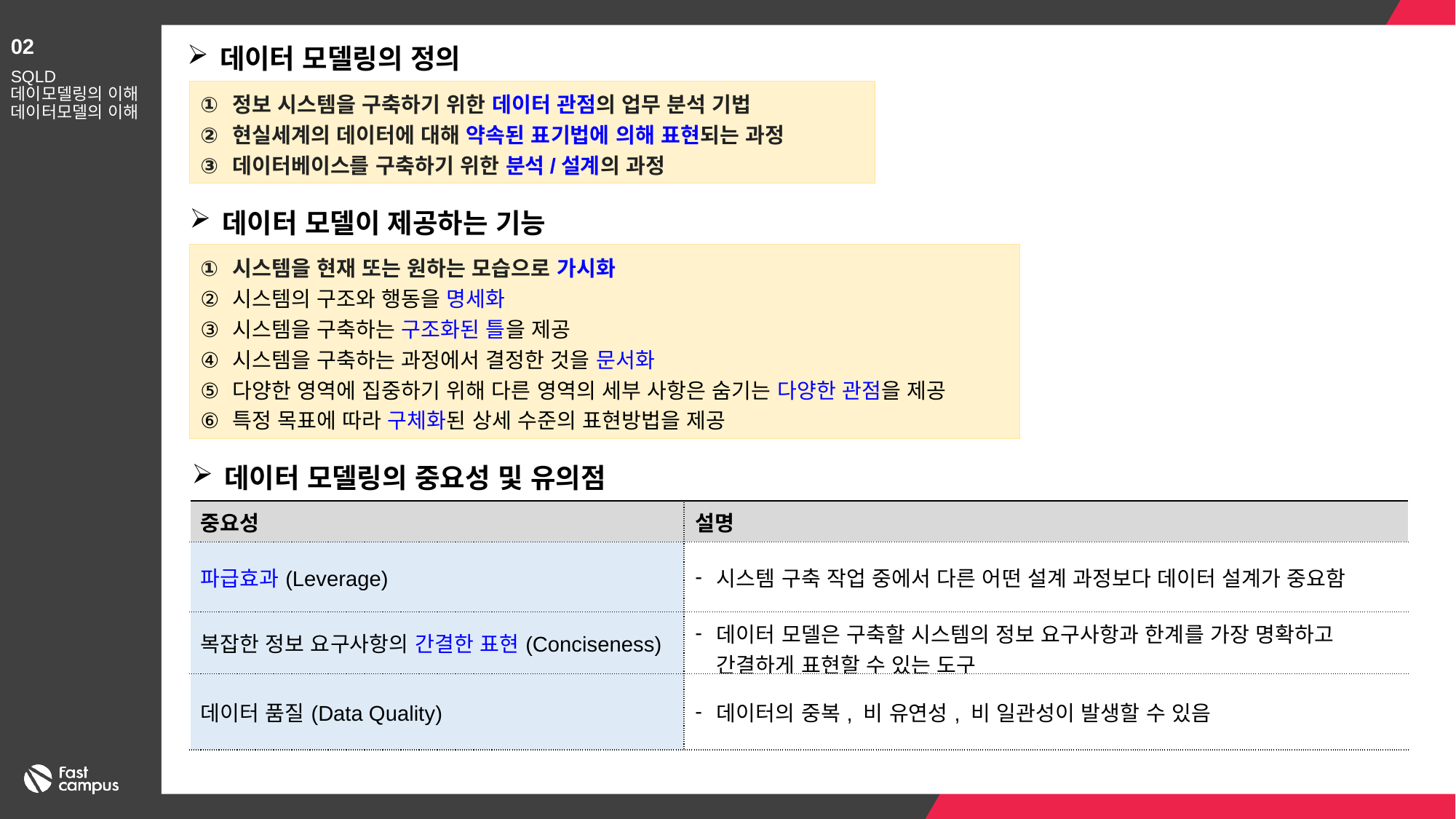

02
데이터 모델링의 정의
SQLD
데이모델링의 이해
데이터모델의 이해
정보 시스템을 구축하기 위한 데이터 관점의 업무 분석 기법
현실세계의 데이터에 대해 약속된 표기법에 의해 표현되는 과정
데이터베이스를 구축하기 위한 분석/설계의 과정
데이터 모델이 제공하는 기능
시스템을 현재 또는 원하는 모습으로 가시화
시스템의 구조와 행동을 명세화
시스템을 구축하는 구조화된 틀을 제공
시스템을 구축하는 과정에서 결정한 것을 문서화
다양한 영역에 집중하기 위해 다른 영역의 세부 사항은 숨기는 다양한 관점을 제공
특정 목표에 따라 구체화된 상세 수준의 표현방법을 제공
데이터 모델링의 중요성 및 유의점
| 중요성 | 설명 |
| --- | --- |
| 파급효과(Leverage) | 시스템 구축 작업 중에서 다른 어떤 설계 과정보다 데이터 설계가 중요함 |
| 복잡한 정보 요구사항의 간결한 표현(Conciseness) | 데이터 모델은 구축할 시스템의 정보 요구사항과 한계를 가장 명확하고 간결하게 표현할 수 있는 도구 |
| 데이터 품질(Data Quality) | 데이터의 중복, 비 유연성, 비 일관성이 발생할 수 있음 |